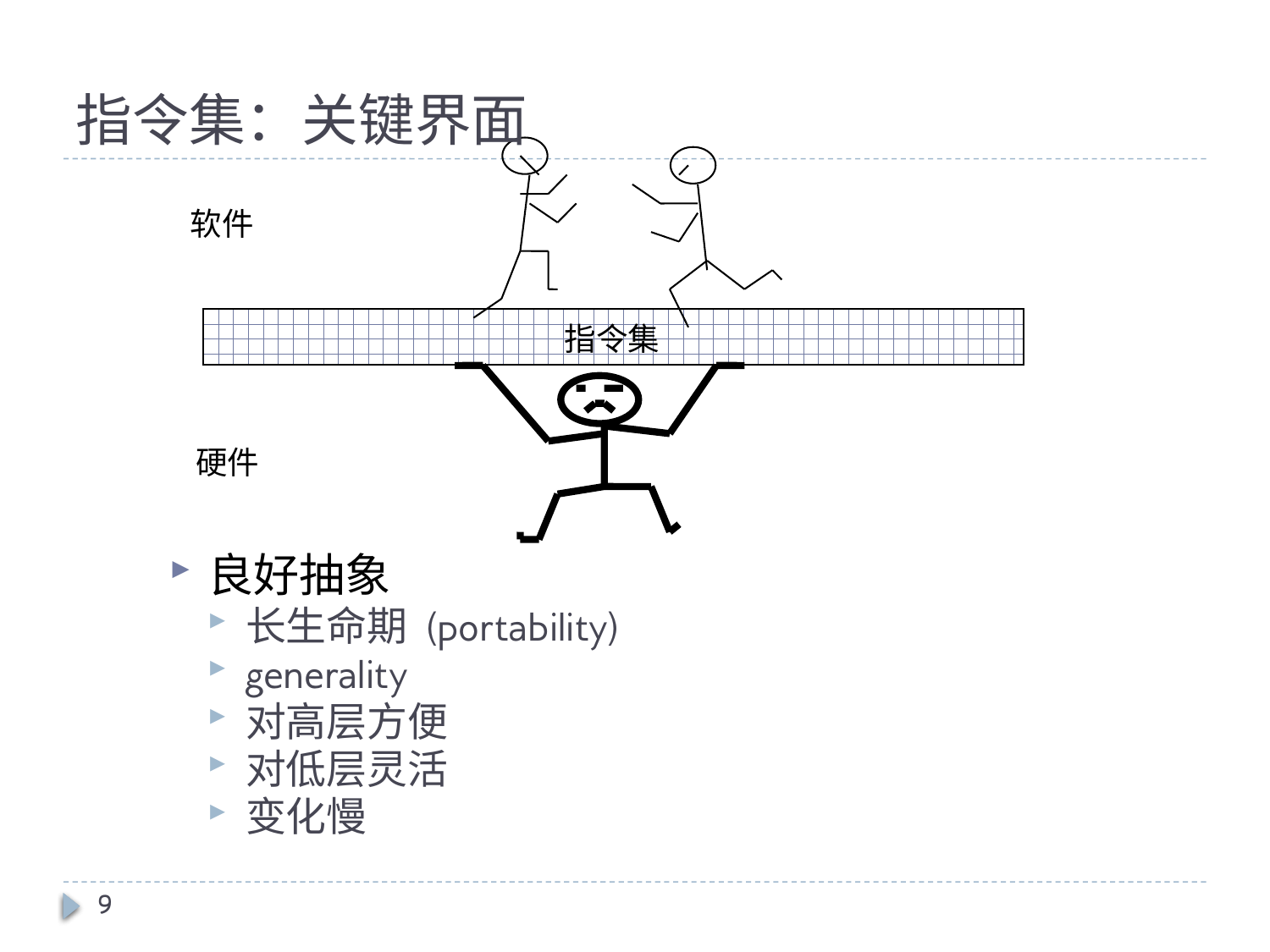

# 指令集：关键界面

软件

指令集

硬件
良好抽象
长生命期 (portability)
generality
对高层方便
对低层灵活
变化慢
9